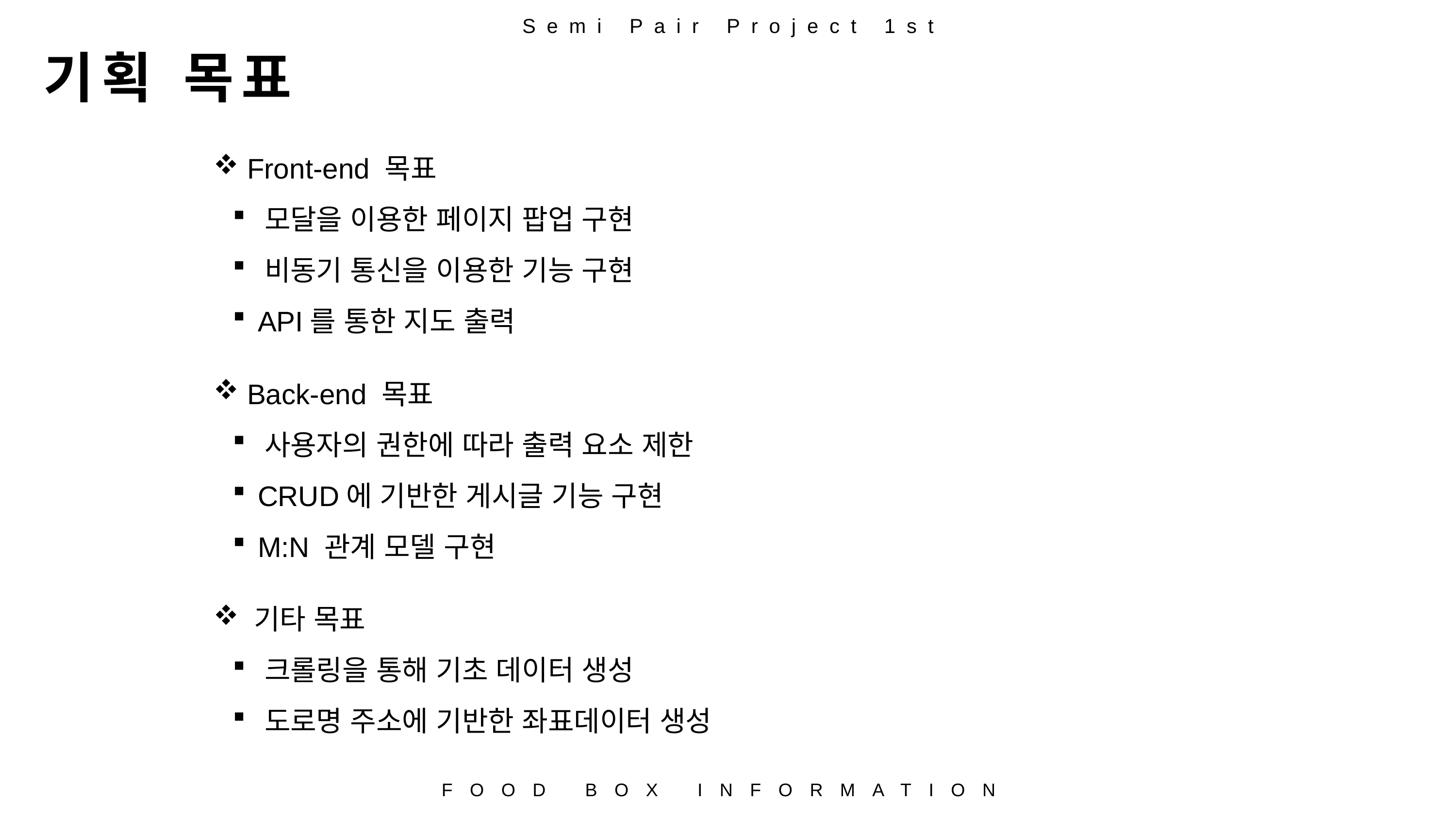

Semi Pair Project 1st
기획 목표
 Front-end 목표
 모달을 이용한 페이지 팝업 구현
 비동기 통신을 이용한 기능 구현
 API를 통한 지도 출력

 Back-end 목표
 사용자의 권한에 따라 출력 요소 제한
 CRUD에 기반한 게시글 기능 구현
 M:N 관계 모델 구현

 기타 목표
 크롤링을 통해 기초 데이터 생성
 도로명 주소에 기반한 좌표데이터 생성
FOOD BOX INFORMATION